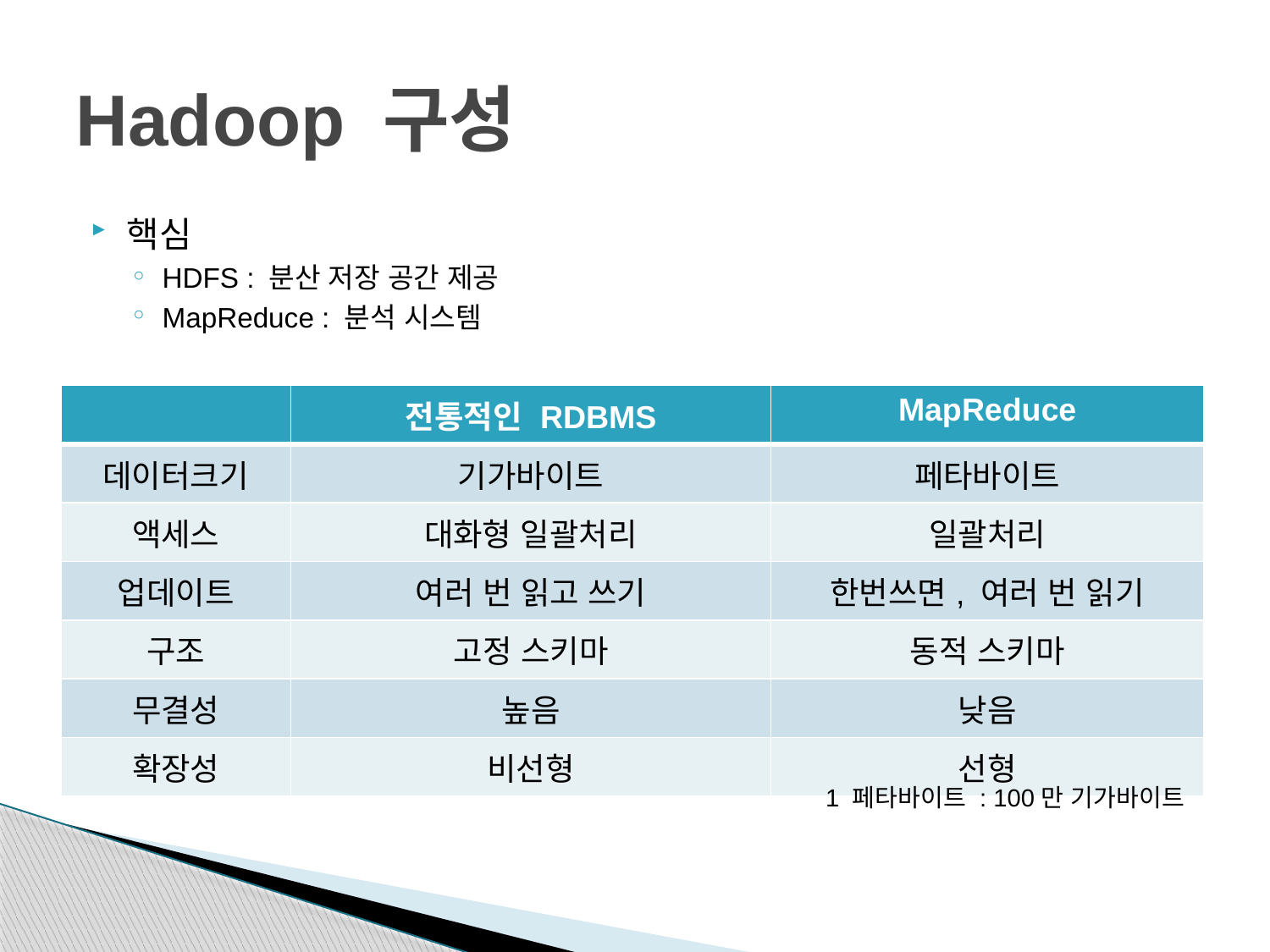

# Hadoop 구성
핵심
HDFS : 분산 저장 공간 제공
MapReduce : 분석 시스템
|  | 전통적인 RDBMS | MapReduce |
| --- | --- | --- |
| 데이터크기 | 기가바이트 | 페타바이트 |
| 액세스 | 대화형 일괄처리 | 일괄처리 |
| 업데이트 | 여러 번 읽고 쓰기 | 한번쓰면, 여러 번 읽기 |
| 구조 | 고정 스키마 | 동적 스키마 |
| 무결성 | 높음 | 낮음 |
| 확장성 | 비선형 | 선형 |
1 페타바이트 : 100만 기가바이트